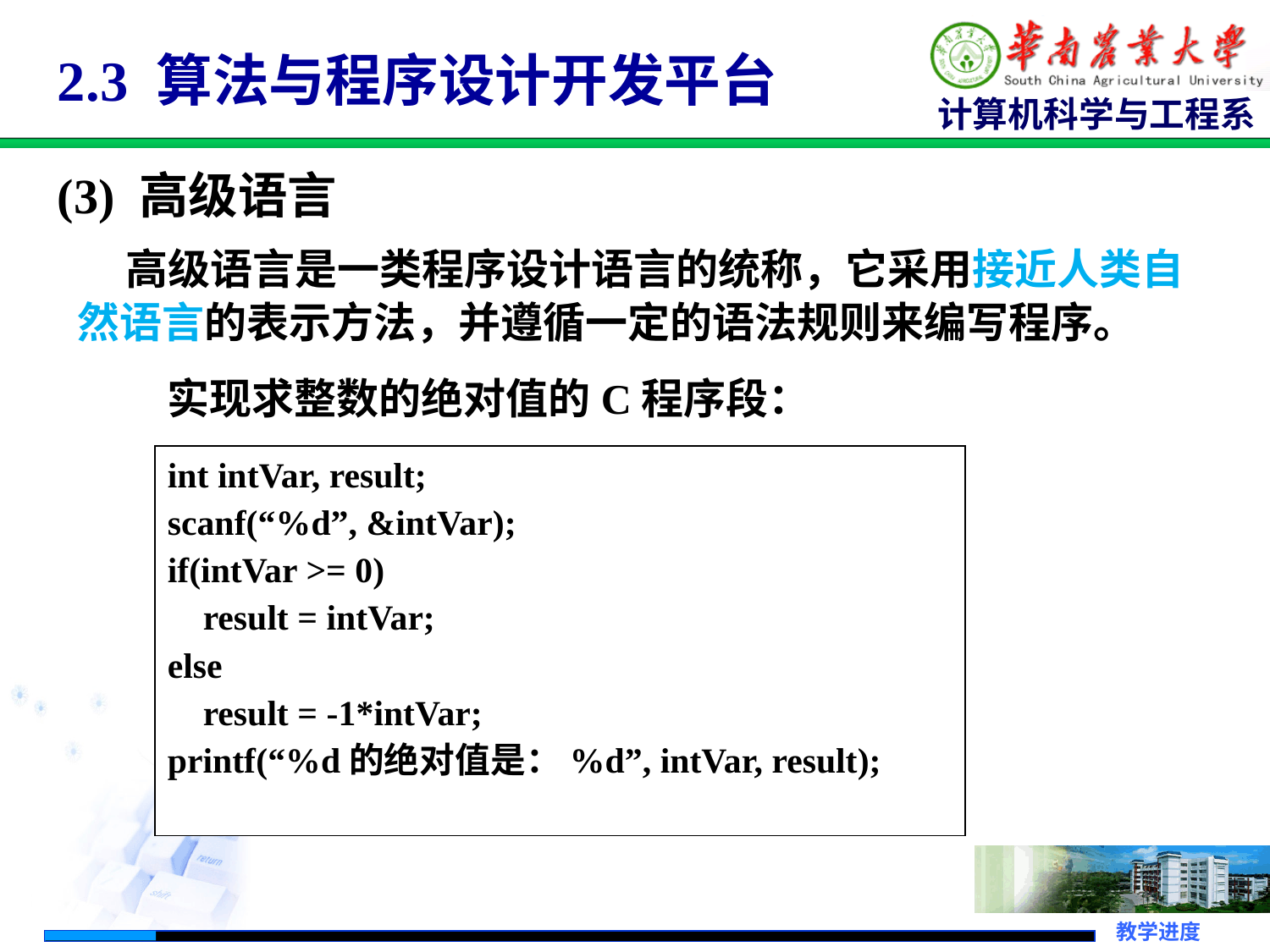

2.3 算法与程序设计开发平台
(3) 高级语言
    高级语言是一类程序设计语言的统称，它采用接近人类自然语言的表示方法，并遵循一定的语法规则来编写程序。
实现求整数的绝对值的C程序段：
int intVar, result;
scanf(“%d”, &intVar);
if(intVar >= 0)
    result = intVar;
else
    result = -1*intVar;
printf(“%d的绝对值是：%d”, intVar, result);